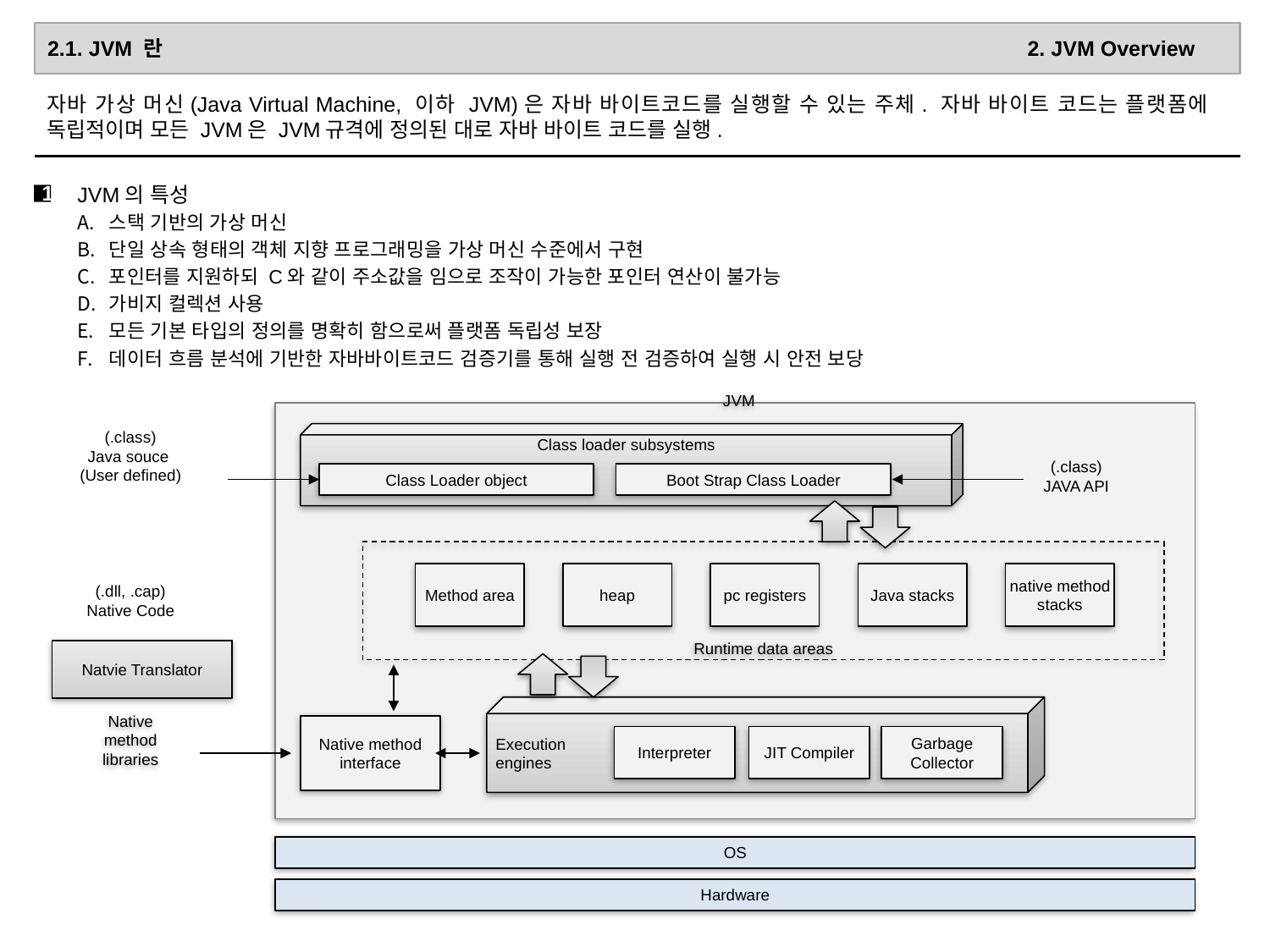

2.1. JVM 란
2. JVM Overview
자바 가상 머신(Java Virtual Machine, 이하 JVM)은 자바 바이트코드를 실행할 수 있는 주체. 자바 바이트 코드는 플랫폼에 독립적이며 모든 JVM은 JVM규격에 정의된 대로 자바 바이트 코드를 실행.
■
1
JVM의 특성
스택 기반의 가상 머신
단일 상속 형태의 객체 지향 프로그래밍을 가상 머신 수준에서 구현
포인터를 지원하되 C와 같이 주소값을 임으로 조작이 가능한 포인터 연산이 불가능
가비지 컬렉션 사용
모든 기본 타입의 정의를 명확히 함으로써 플랫폼 독립성 보장
데이터 흐름 분석에 기반한 자바바이트코드 검증기를 통해 실행 전 검증하여 실행 시 안전 보당
JVM

(.class)
Java souce
(User defined)
Class loader subsystems
(.class)
JAVA API
Class Loader object
Boot Strap Class Loader

Runtime data areas
Method area
heap
pc registers
Java stacks
native method stacks
(.dll, .cap)
Native Code
Natvie Translator

Native method libraries
  Execution
  engines
Native method
interface
Interpreter
JIT Compiler
Garbage Collector
OS
Hardware